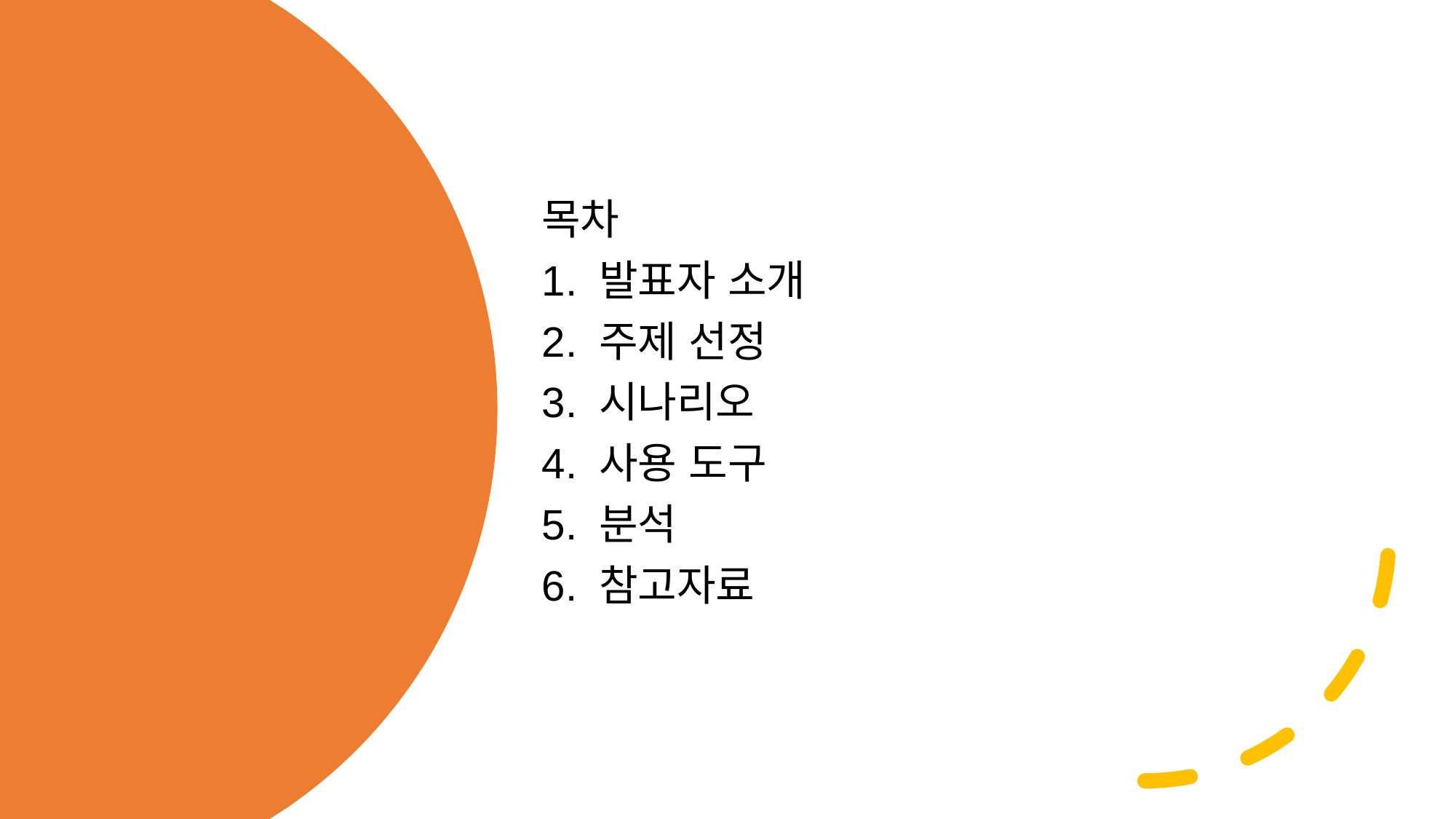

목차
1. 발표자 소개
2. 주제 선정
3. 시나리오
4. 사용 도구
5. 분석
6. 참고자료